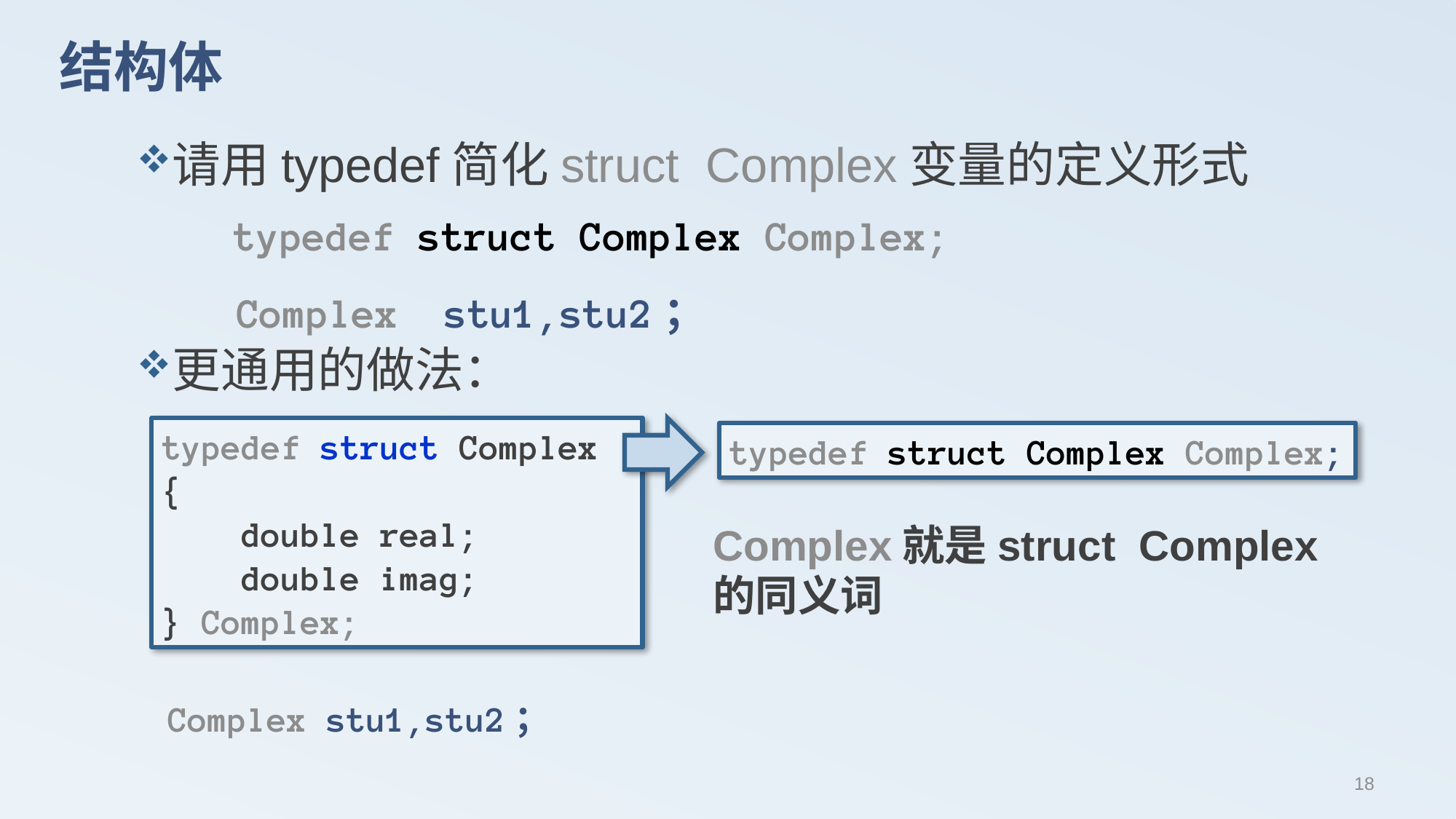

# 结构体
请用typedef简化struct  Complex变量的定义形式

更通用的做法：
typedef struct Complex Complex;
Complex  stu1,stu2；
typedef struct Complex
{
    double real;
    double imag;
} Complex;

typedef struct Complex Complex;
Complex就是struct  Complex的同义词
Complex stu1,stu2；